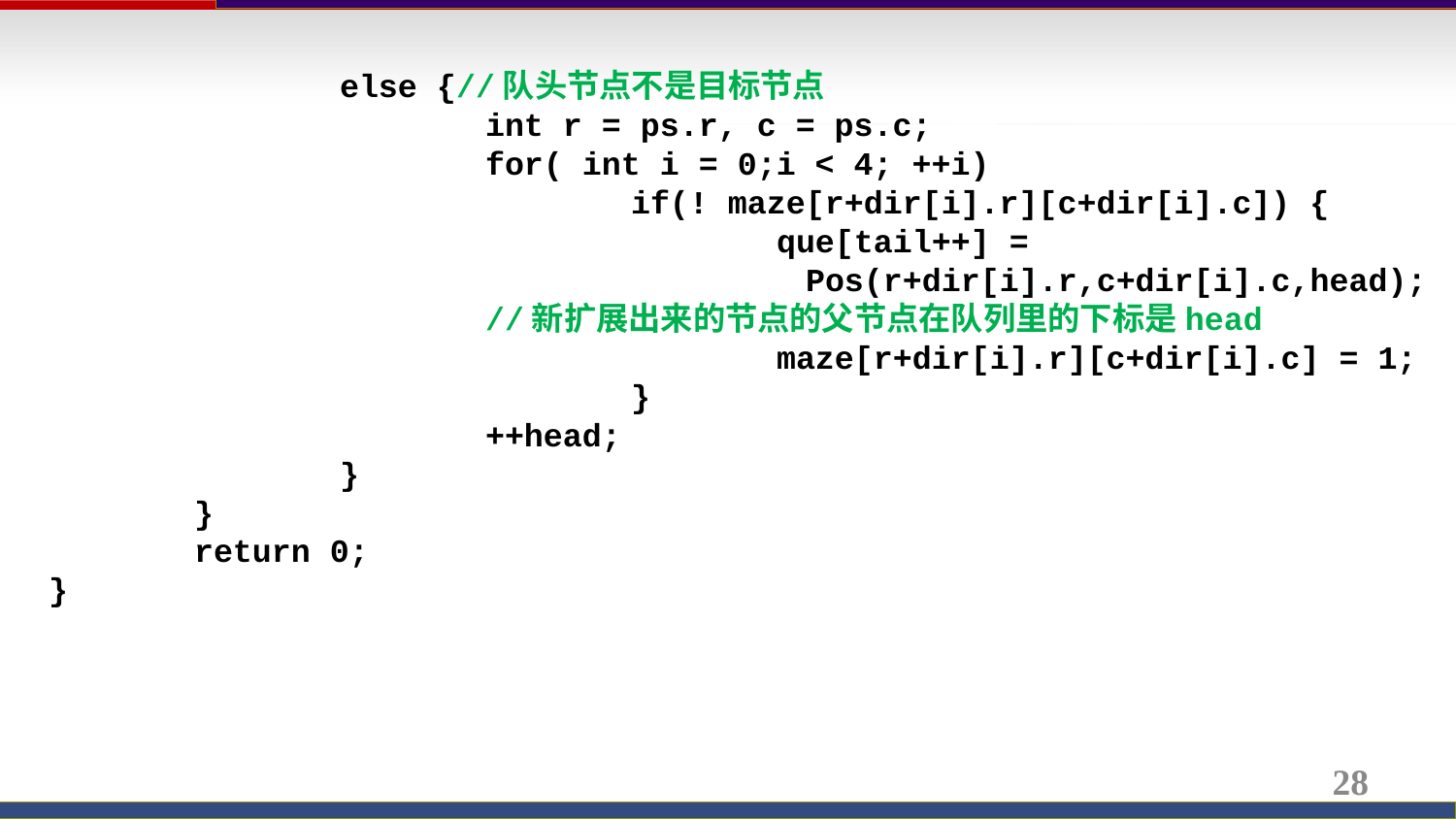

else {//队头节点不是目标节点
			int r = ps.r, c = ps.c;
			for( int i = 0;i < 4; ++i)
				if(! maze[r+dir[i].r][c+dir[i].c]) {
					que[tail++] =
                                       Pos(r+dir[i].r,c+dir[i].c,head);
			//新扩展出来的节点的父节点在队列里的下标是head
					maze[r+dir[i].r][c+dir[i].c] = 1;
				}
			++head;
		}
	}
	return 0;
}